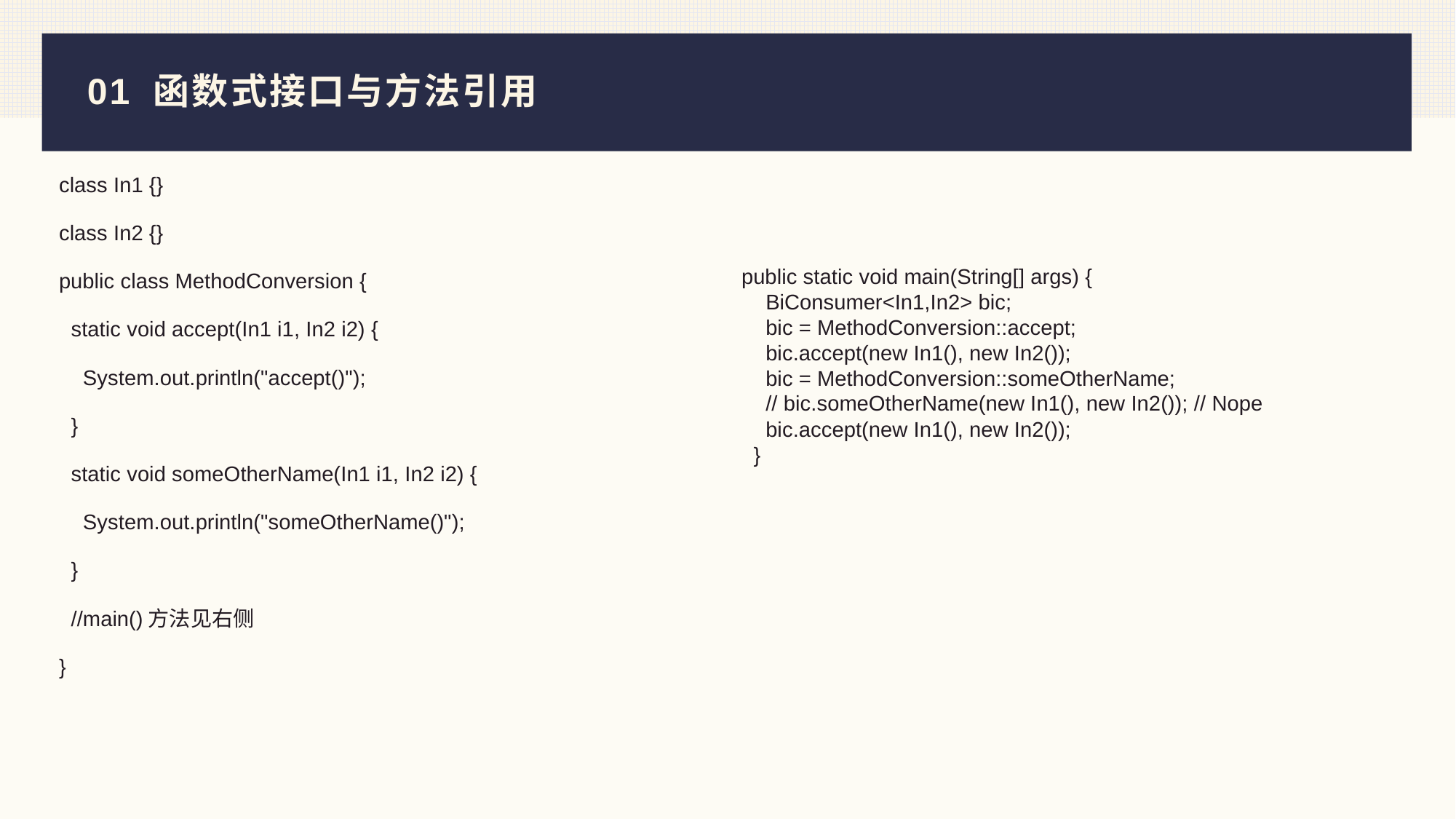

# 01 函数式接口与方法引用
class In1 {}
class In2 {}
public class MethodConversion {
  static void accept(In1 i1, In2 i2) {
    System.out.println("accept()");
  }
  static void someOtherName(In1 i1, In2 i2) {
    System.out.println("someOtherName()");
  }
  //main()方法见右侧
}
public static void main(String[] args) {
    BiConsumer<In1,In2> bic;
    bic = MethodConversion::accept;
    bic.accept(new In1(), new In2());
    bic = MethodConversion::someOtherName;
    // bic.someOtherName(new In1(), new In2()); // Nope
    bic.accept(new In1(), new In2());
  }